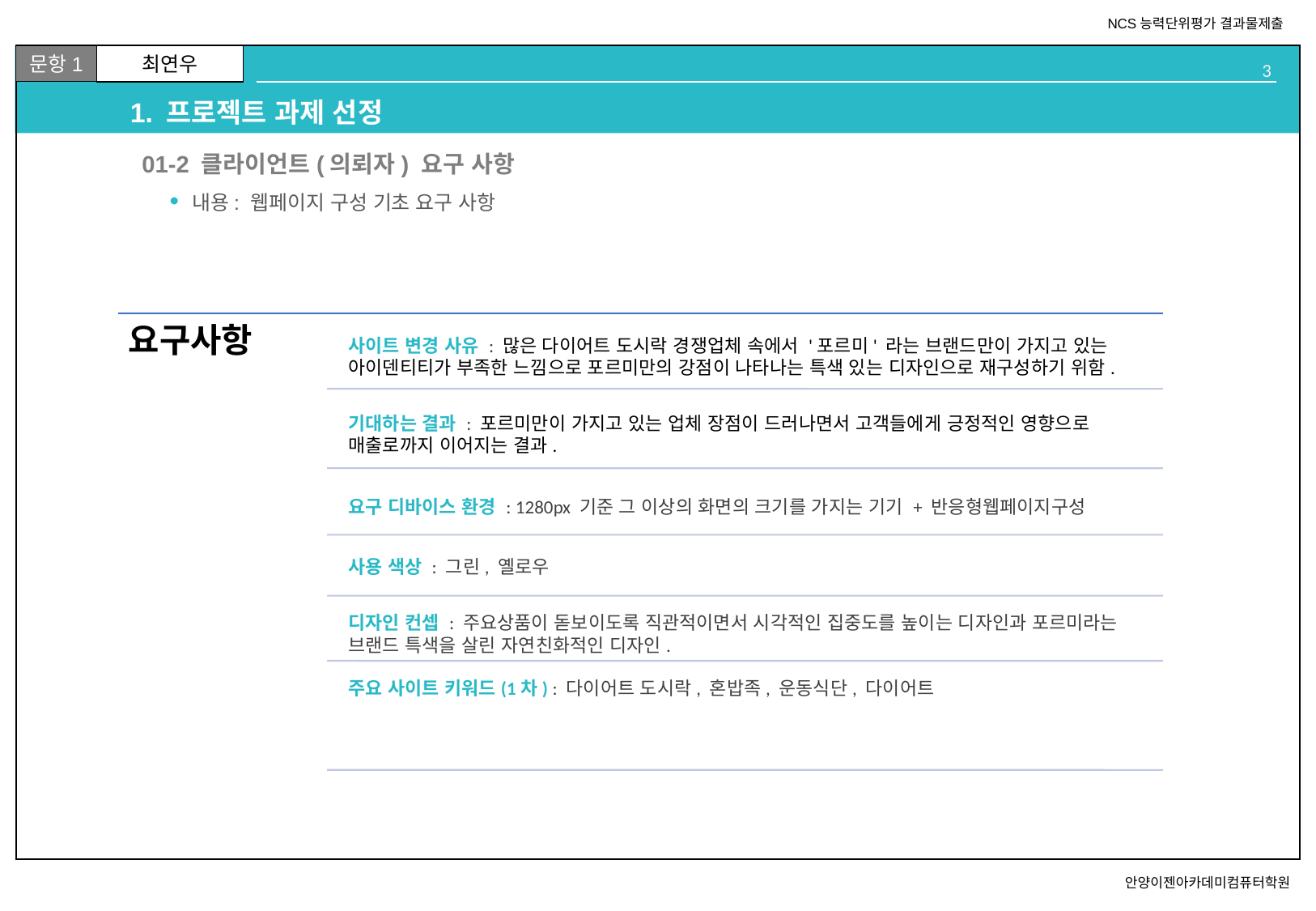

# 1. 프로젝트 과제 선정
01-2 클라이언트(의뢰자) 요구 사항
내용: 웹페이지 구성 기초 요구 사항
요구사항
사이트 변경 사유 : 많은 다이어트 도시락 경쟁업체 속에서 '포르미' 라는 브랜드만이 가지고 있는 아이덴티티가 부족한 느낌으로 포르미만의 강점이 나타나는 특색 있는 디자인으로 재구성하기 위함.
기대하는 결과 : 포르미만이 가지고 있는 업체 장점이 드러나면서 고객들에게 긍정적인 영향으로 매출로까지 이어지는 결과.
요구 디바이스 환경 : 1280px 기준 그 이상의 화면의 크기를 가지는 기기 + 반응형웹페이지구성
사용 색상 : 그린, 옐로우
디자인 컨셉 : 주요상품이 돋보이도록 직관적이면서 시각적인 집중도를 높이는 디자인과 포르미라는 브랜드 특색을 살린 자연친화적인 디자인.
주요 사이트 키워드(1차) : 다이어트 도시락, 혼밥족, 운동식단, 다이어트